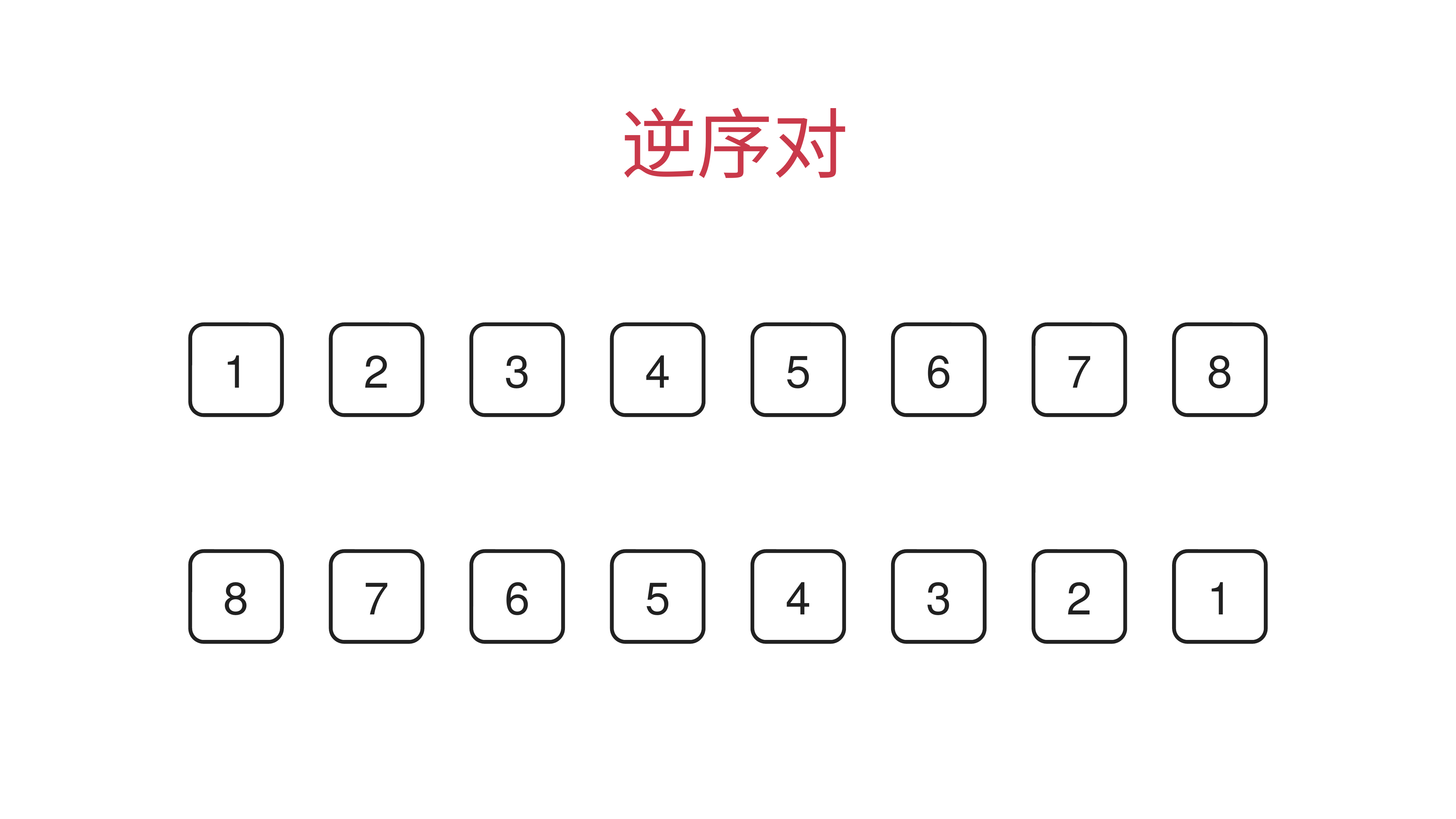

# 逆序对
1
2
3
4
5
6
7
8
8
7
6
5
4
3
2
1